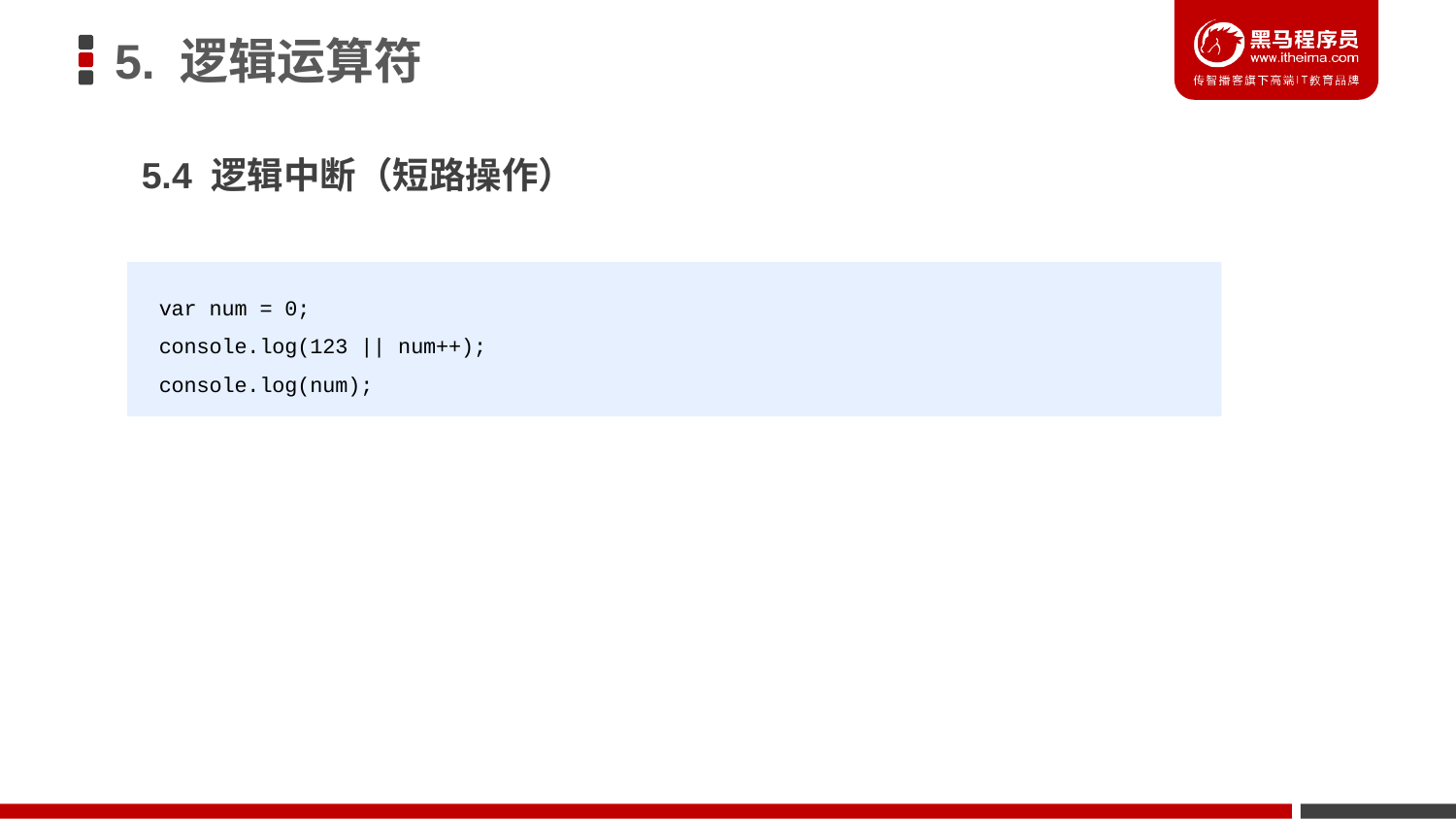

# 5. 逻辑运算符
5.4 逻辑中断（短路操作）
var num = 0;
console.log(123 || num++);
console.log(num);